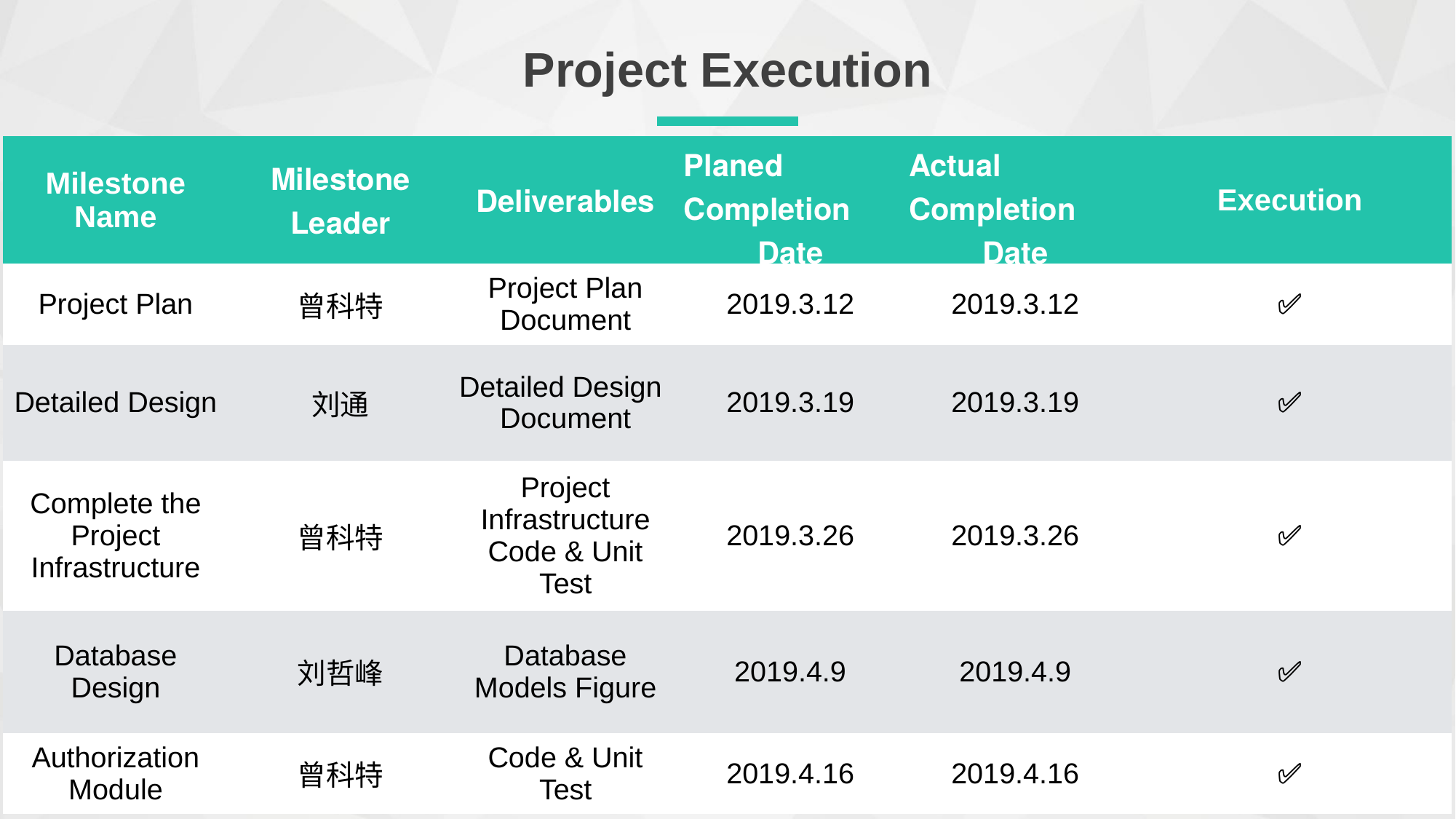

Project Execution
| Milestone Name | Milestone Leader | Deliverables | Planed Completion Date | Actual Completion Date | Execution |
| --- | --- | --- | --- | --- | --- |
| Project Plan | 曾科特 | Project Plan Document | 2019.3.12 | 2019.3.12 | ✅ |
| Detailed Design | 刘通 | Detailed Design Document | 2019.3.19 | 2019.3.19 | ✅ |
| Complete the Project Infrastructure | 曾科特 | Project Infrastructure Code & Unit Test | 2019.3.26 | 2019.3.26 | ✅ |
| Database Design | 刘哲峰 | Database Models Figure | 2019.4.9 | 2019.4.9 | ✅ |
| Authorization Module | 曾科特 | Code & Unit Test | 2019.4.16 | 2019.4.16 | ✅ |